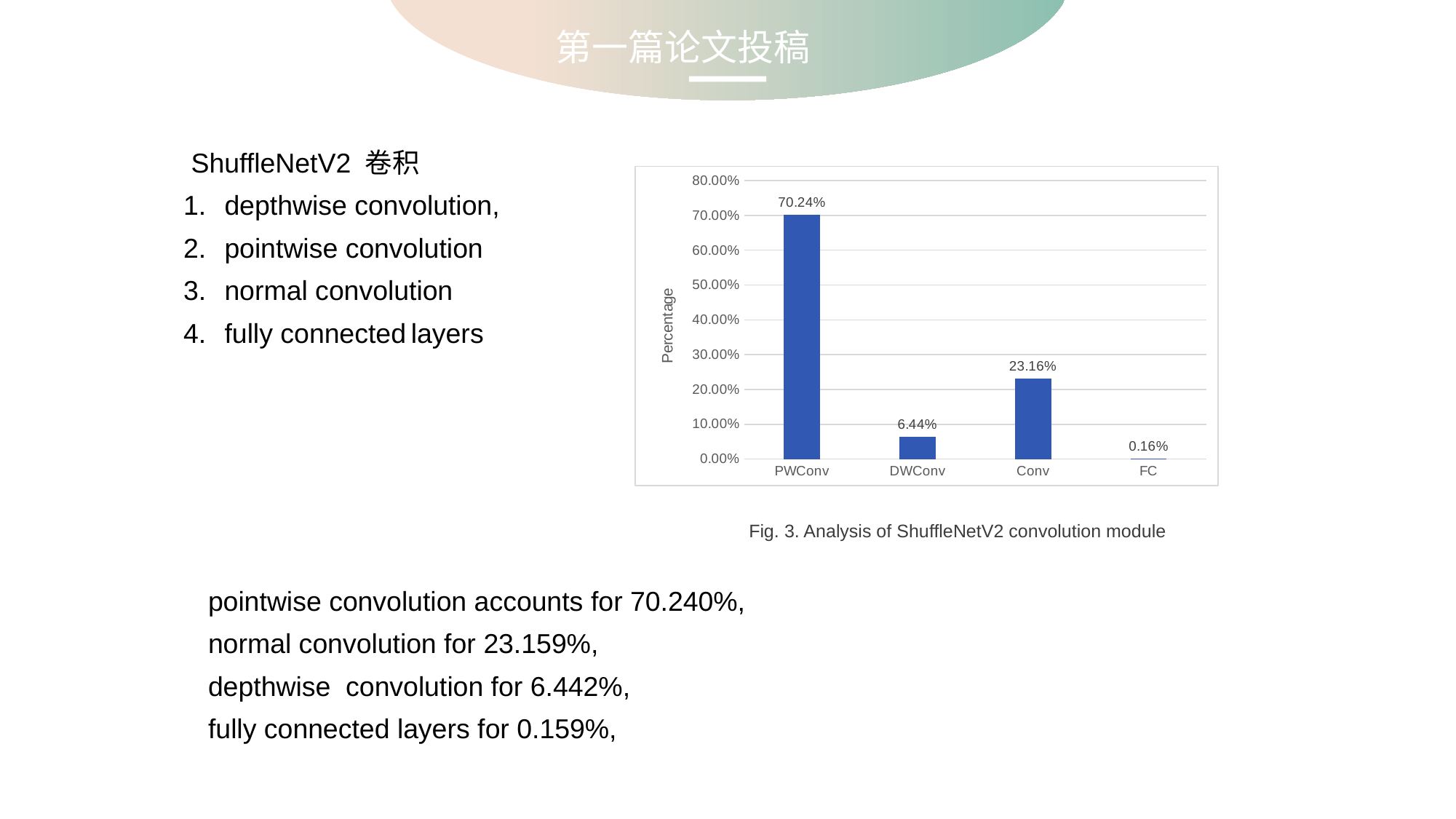

第一篇论文投稿

 ShuffleNetV2 卷积
depthwise convolution,
pointwise convolution
normal convolution
fully connected layers

### Chart

| Category |  |
|---|---|
| PWConv | 0.7024 |
| DWConv | 0.06442 |
| Conv | 0.23159 |
| FC | 0.00159 |
Fig. 3. Analysis of ShuffleNetV2 convolution module
pointwise convolution accounts for 70.240%,
normal convolution for 23.159%,
depthwise  convolution for 6.442%,
fully connected layers for 0.159%,
PPT模板 http://www.1ppt.com/moban/